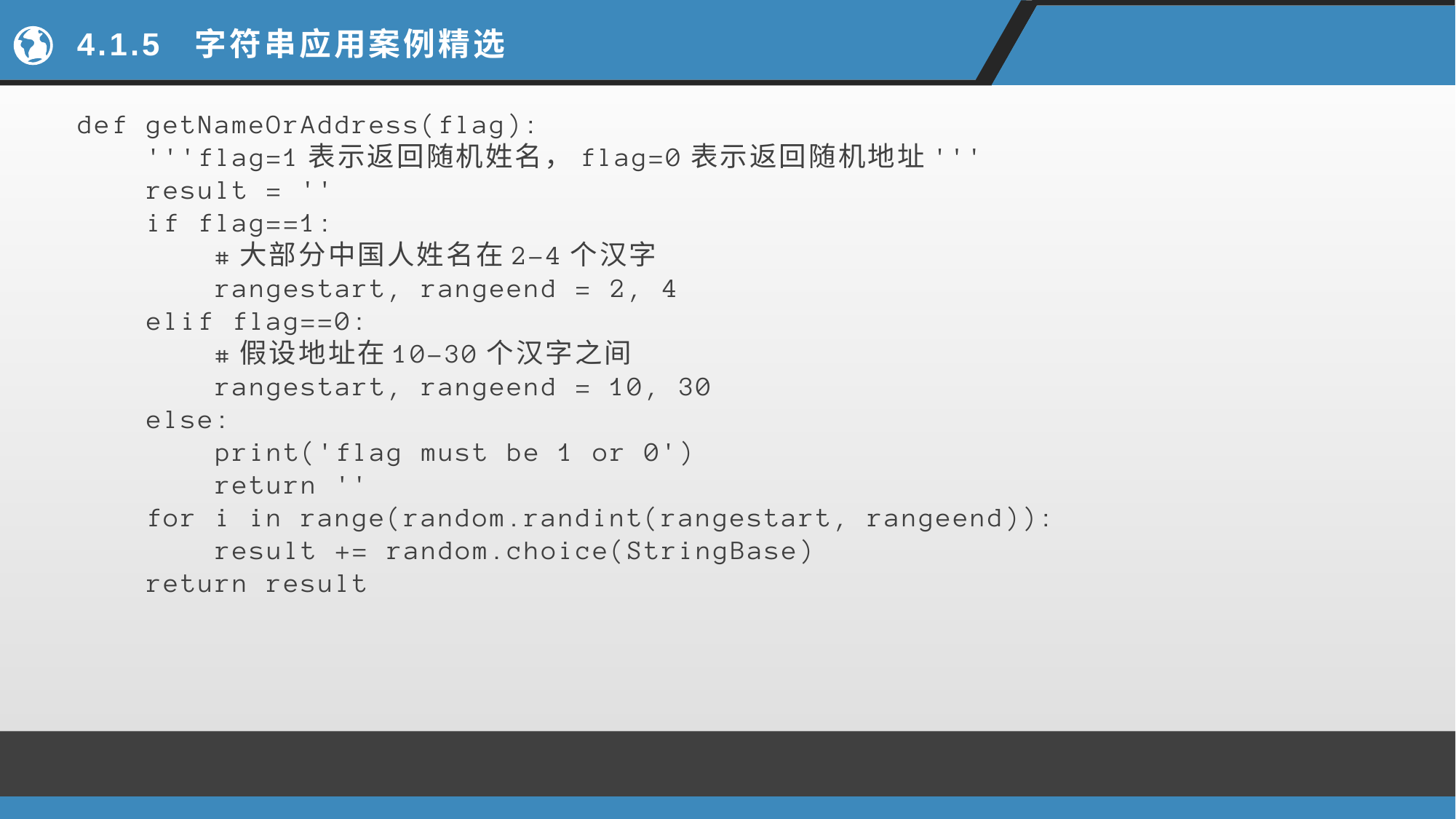

# 4.1.5  字符串应用案例精选

def getNameOrAddress(flag):
    '''flag=1表示返回随机姓名，flag=0表示返回随机地址'''
    result = ''
    if flag==1:
        #大部分中国人姓名在2-4个汉字
        rangestart, rangeend = 2, 4
    elif flag==0:
        #假设地址在10-30个汉字之间
        rangestart, rangeend = 10, 30
    else:
        print('flag must be 1 or 0')
        return ''
    for i in range(random.randint(rangestart, rangeend)):
        result += random.choice(StringBase)
    return result
57